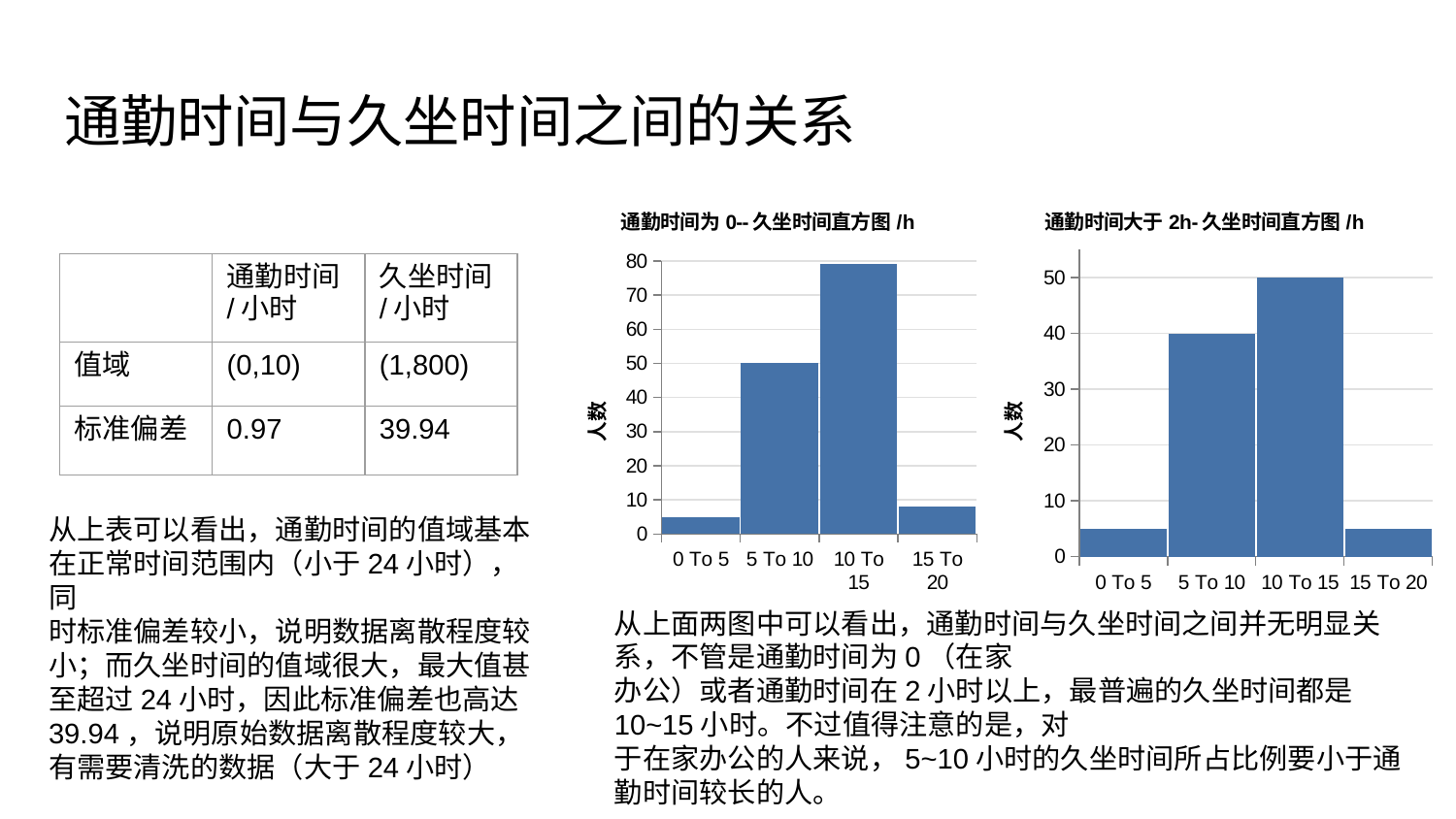

# 通勤时间与久坐时间之间的关系

### Chart: 通勤时间大于2h-久坐时间直方图/h

| Category |  |
|---|---|
| 0 To 5 | 5.0 |
| 5 To 10 | 40.0 |
| 10 To 15 | 50.0 |
| 15 To 20 | 5.0 |

### Chart: 通勤时间为0--久坐时间直方图/h

| Category |  |
|---|---|
| 0 To 5 | 5.0 |
| 5 To 10 | 50.0 |
| 10 To 15 | 79.0 |
| 15 To 20 | 8.0 |
|  | 通勤时间/小时 | 久坐时间/小时 |
| --- | --- | --- |
| 值域 | (0,10) | (1,800) |
| 标准偏差 | 0.97 | 39.94 |
从上表可以看出，通勤时间的值域基本
在正常时间范围内（小于24小时），同
时标准偏差较小，说明数据离散程度较小；而久坐时间的值域很大，最大值甚至超过24小时，因此标准偏差也高达39.94，说明原始数据离散程度较大，有需要清洗的数据（大于24小时）
从上面两图中可以看出，通勤时间与久坐时间之间并无明显关系，不管是通勤时间为0（在家
办公）或者通勤时间在2小时以上，最普遍的久坐时间都是10~15小时。不过值得注意的是，对
于在家办公的人来说，5~10小时的久坐时间所占比例要小于通勤时间较长的人。